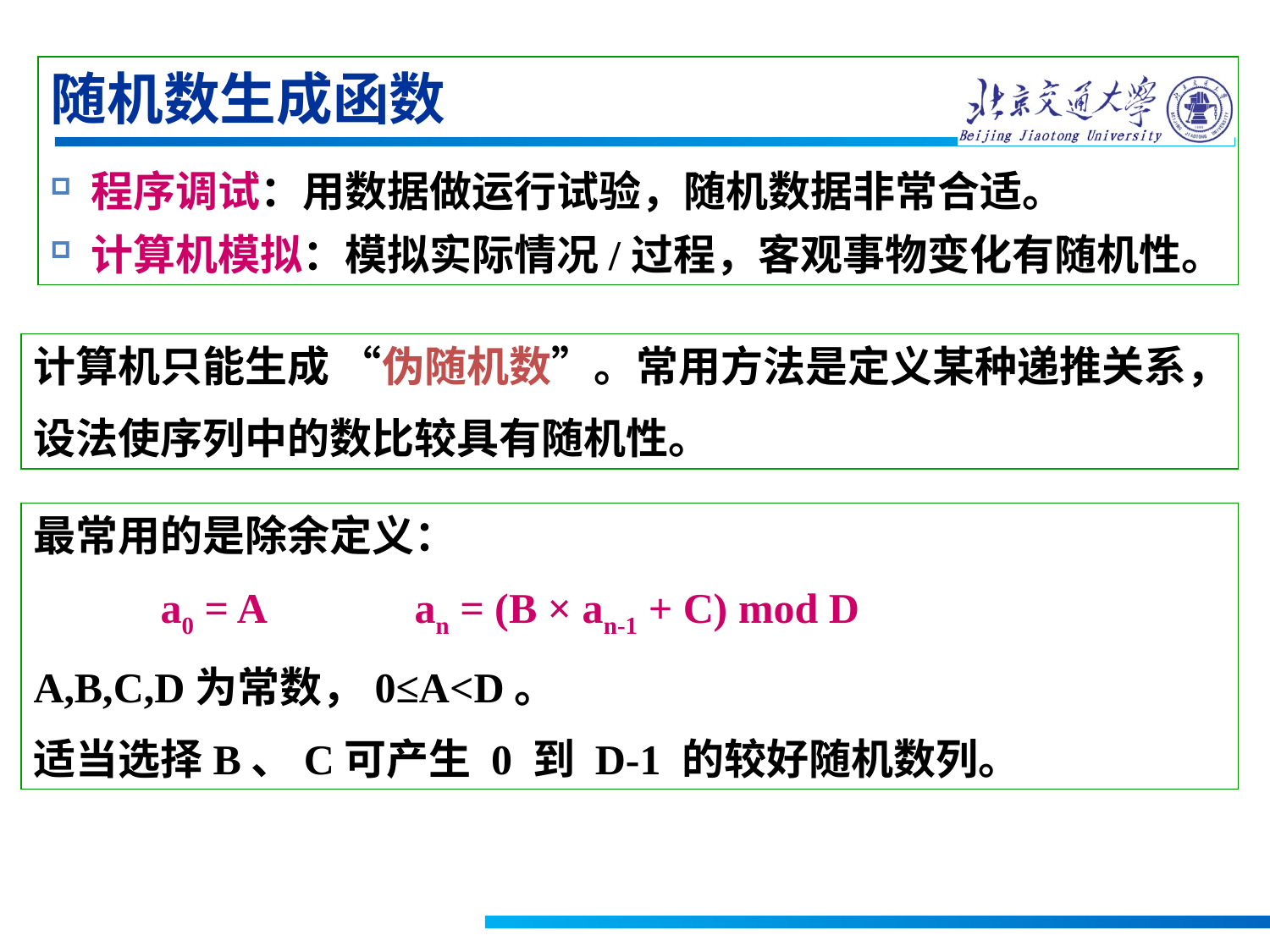

随机数生成函数
程序调试：用数据做运行试验，随机数据非常合适。
计算机模拟：模拟实际情况/过程，客观事物变化有随机性。
计算机只能生成 “伪随机数”。常用方法是定义某种递推关系，
设法使序列中的数比较具有随机性。
最常用的是除余定义：
	a0 = A		an = (B × an-1 + C) mod D
A,B,C,D为常数，0≤A<D。
适当选择B、C可产生 0 到 D-1 的较好随机数列。
65